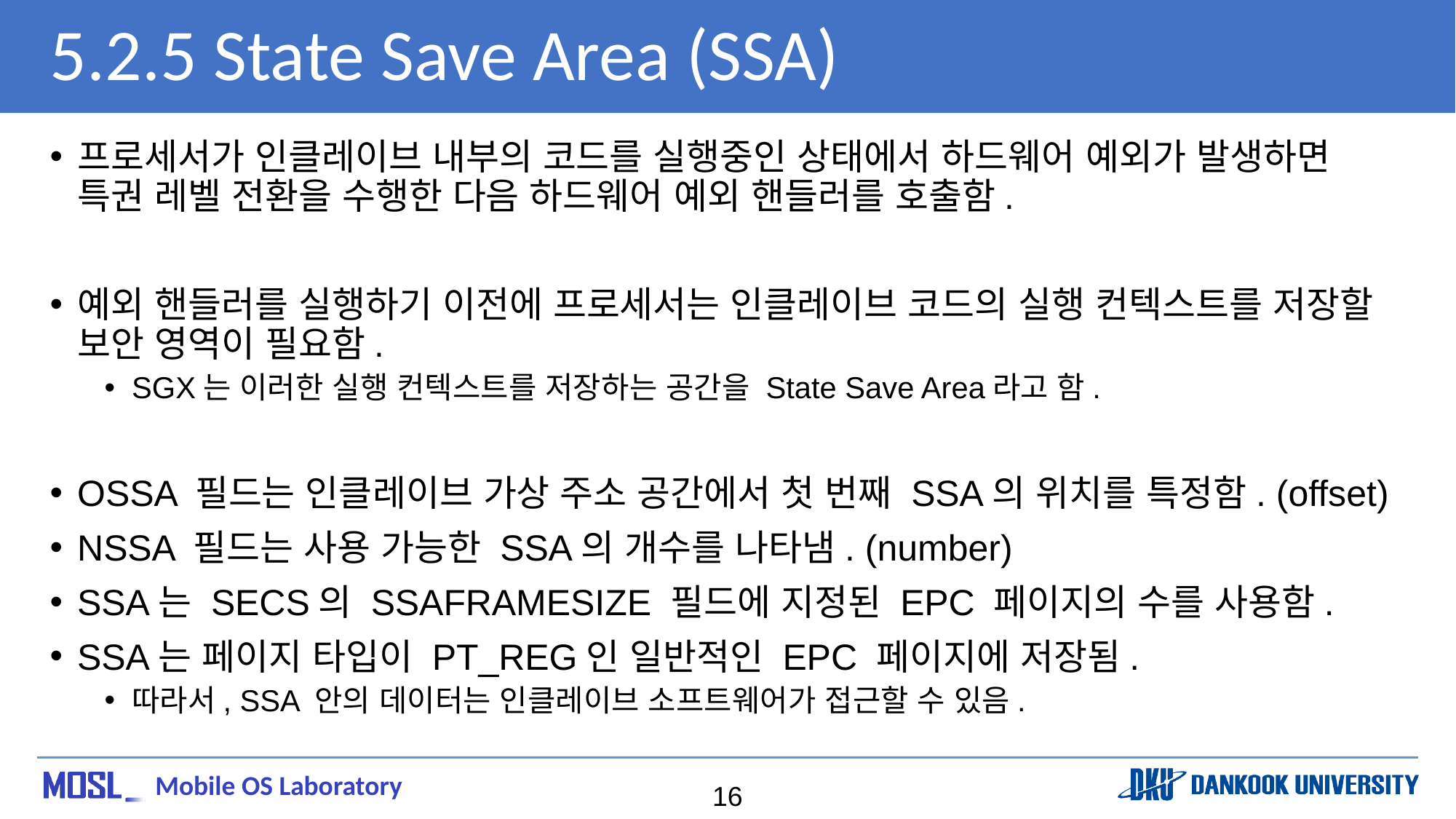

# 5.2.5 State Save Area (SSA)
프로세서가 인클레이브 내부의 코드를 실행중인 상태에서 하드웨어 예외가 발생하면  특권 레벨 전환을 수행한 다음 하드웨어 예외 핸들러를 호출함.

예외 핸들러를 실행하기 이전에 프로세서는 인클레이브 코드의 실행 컨텍스트를 저장할 보안 영역이 필요함.
SGX는 이러한 실행 컨텍스트를 저장하는 공간을 State Save Area라고 함.

OSSA 필드는 인클레이브 가상 주소 공간에서 첫 번째 SSA의 위치를 특정함. (offset)
NSSA 필드는 사용 가능한 SSA의 개수를 나타냄. (number)
SSA는 SECS의 SSAFRAMESIZE 필드에 지정된 EPC 페이지의 수를 사용함.
SSA는 페이지 타입이 PT_REG인 일반적인 EPC 페이지에 저장됨.
따라서, SSA 안의 데이터는 인클레이브 소프트웨어가 접근할 수 있음.

16